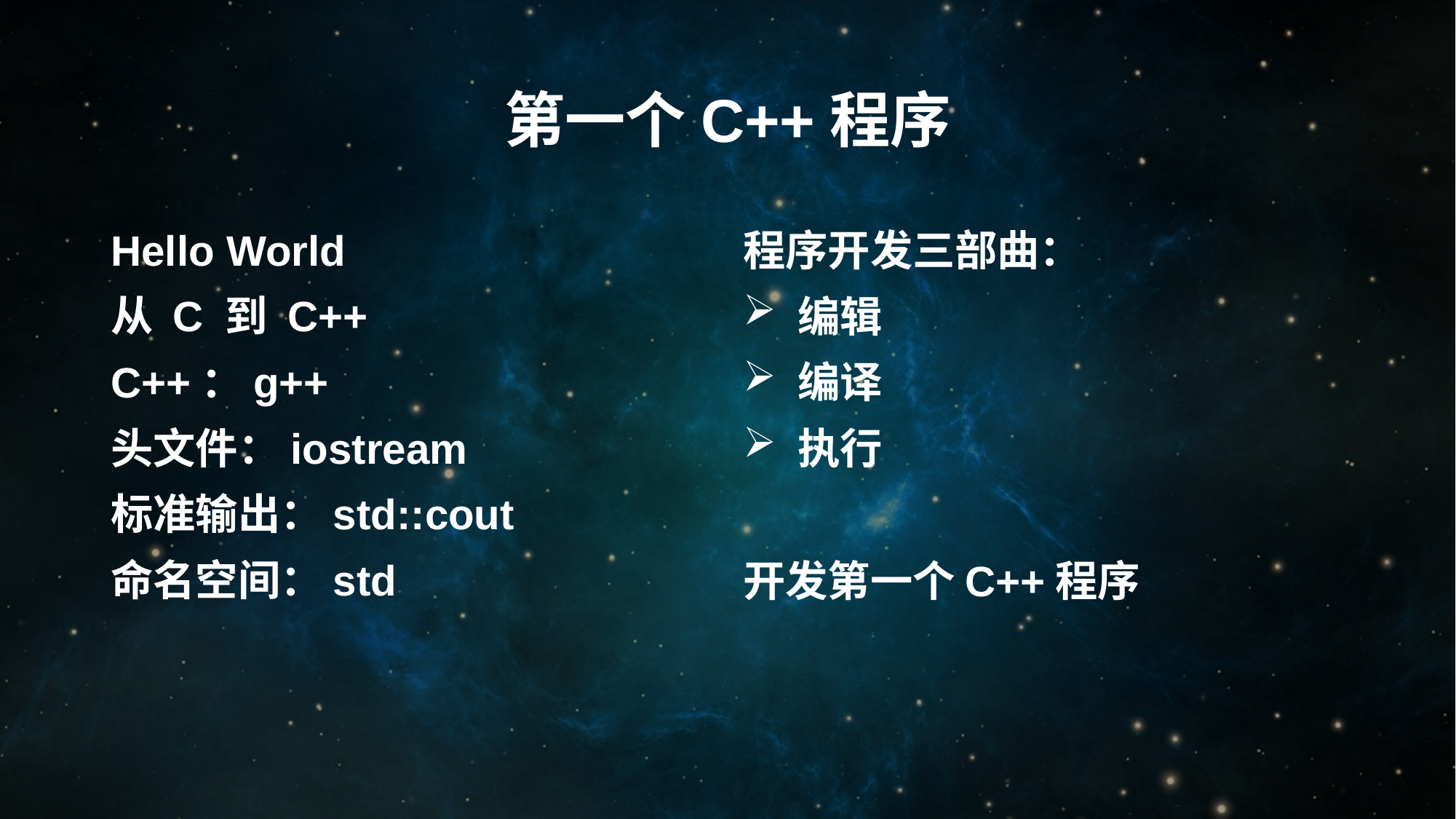

# 第一个C++程序
Hello World
从 C 到 C++
C++：g++
头文件：iostream
标准输出：std::cout
命名空间：std
程序开发三部曲：
编辑
编译
执行

开发第一个C++程序